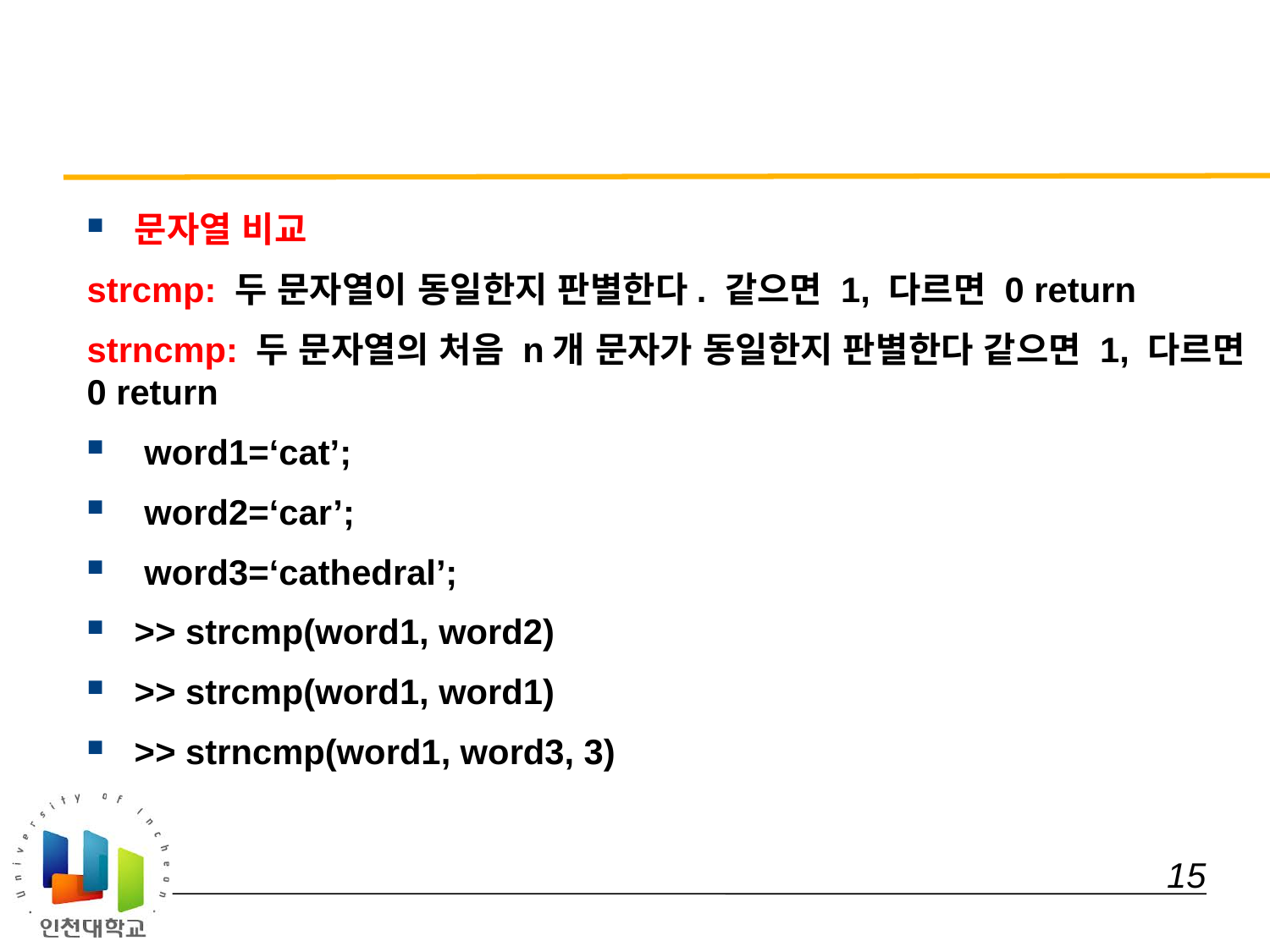

#
문자열 비교
strcmp: 두 문자열이 동일한지 판별한다. 같으면 1, 다르면 0 return
strncmp: 두 문자열의 처음 n개 문자가 동일한지 판별한다 같으면 1, 다르면 0 return
 word1=‘cat’;
 word2=‘car’;
 word3=‘cathedral’;
>> strcmp(word1, word2)
>> strcmp(word1, word1)
>> strncmp(word1, word3, 3)
 15